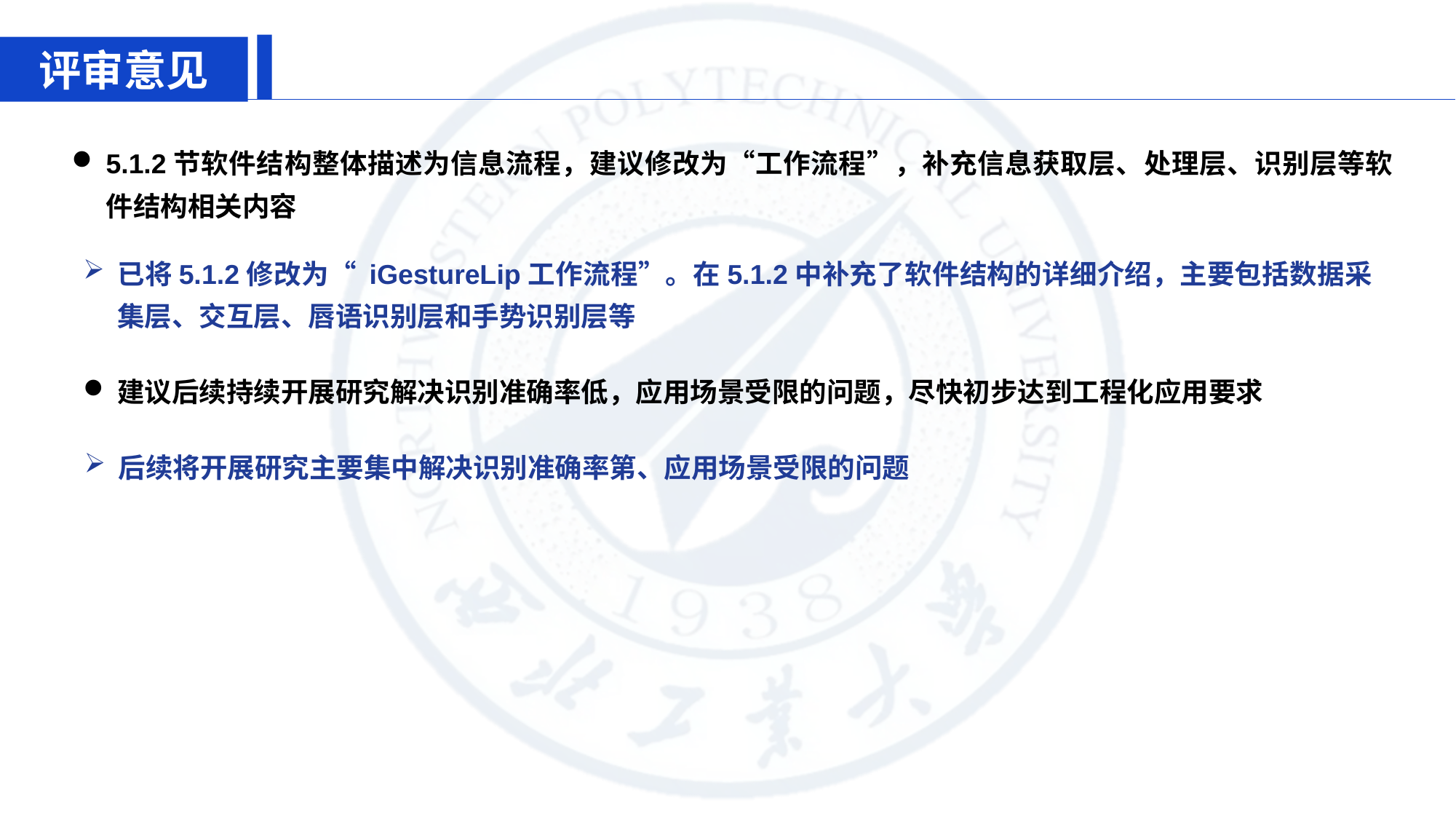

评审意见
5.1.2节软件结构整体描述为信息流程，建议修改为“工作流程”，补充信息获取层、处理层、识别层等软件结构相关内容
已将5.1.2修改为“ iGestureLip工作流程”。在5.1.2中补充了软件结构的详细介绍，主要包括数据采集层、交互层、唇语识别层和手势识别层等
建议后续持续开展研究解决识别准确率低，应用场景受限的问题，尽快初步达到工程化应用要求
后续将开展研究主要集中解决识别准确率第、应用场景受限的问题